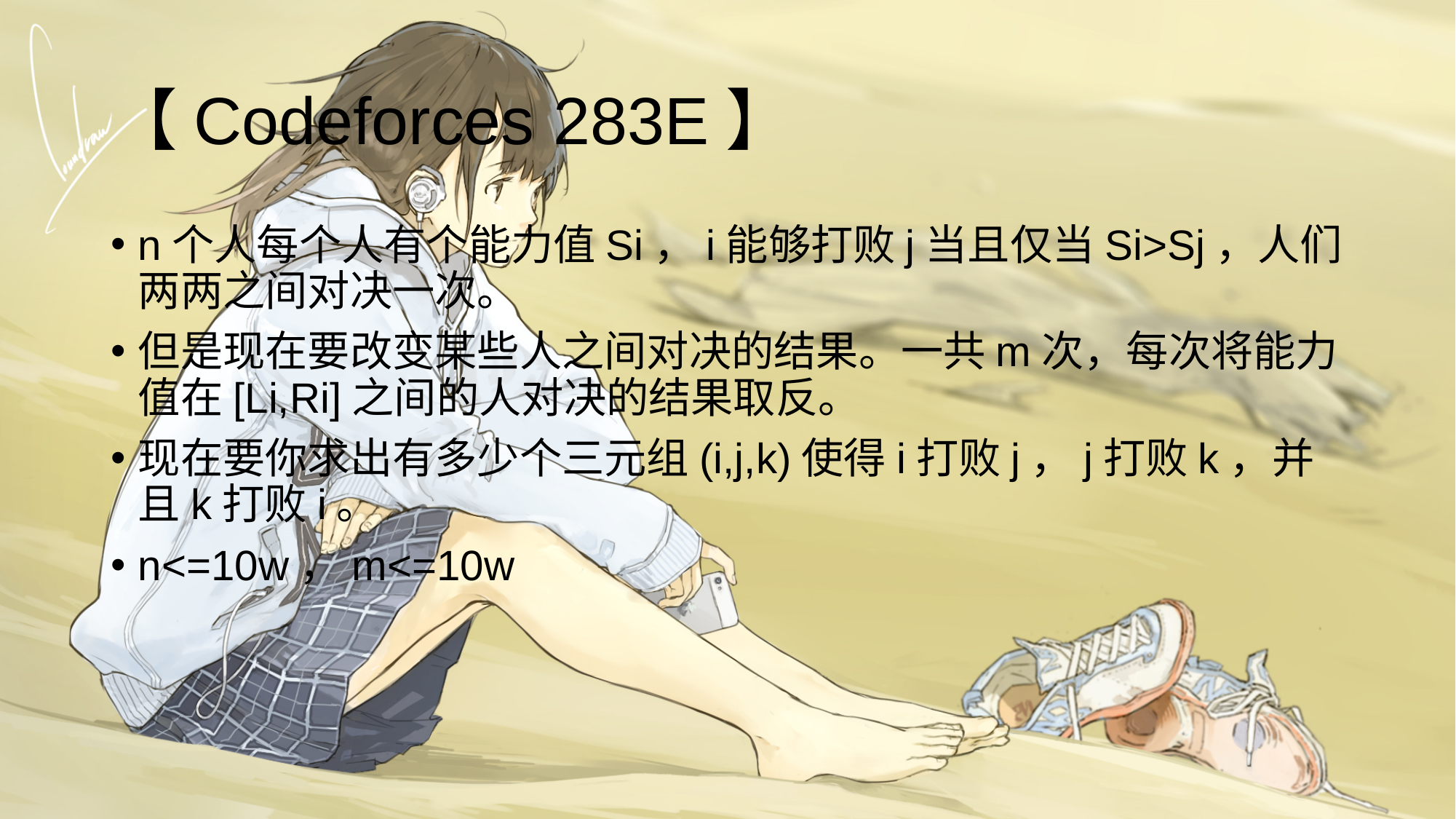

# 【Codeforces 283E】
n个人每个人有个能力值Si，i能够打败j当且仅当Si>Sj，人们两两之间对决一次。
但是现在要改变某些人之间对决的结果。一共m次，每次将能力值在[Li,Ri]之间的人对决的结果取反。
现在要你求出有多少个三元组(i,j,k)使得i打败j，j打败k，并且k打败i。
n<=10w，m<=10w